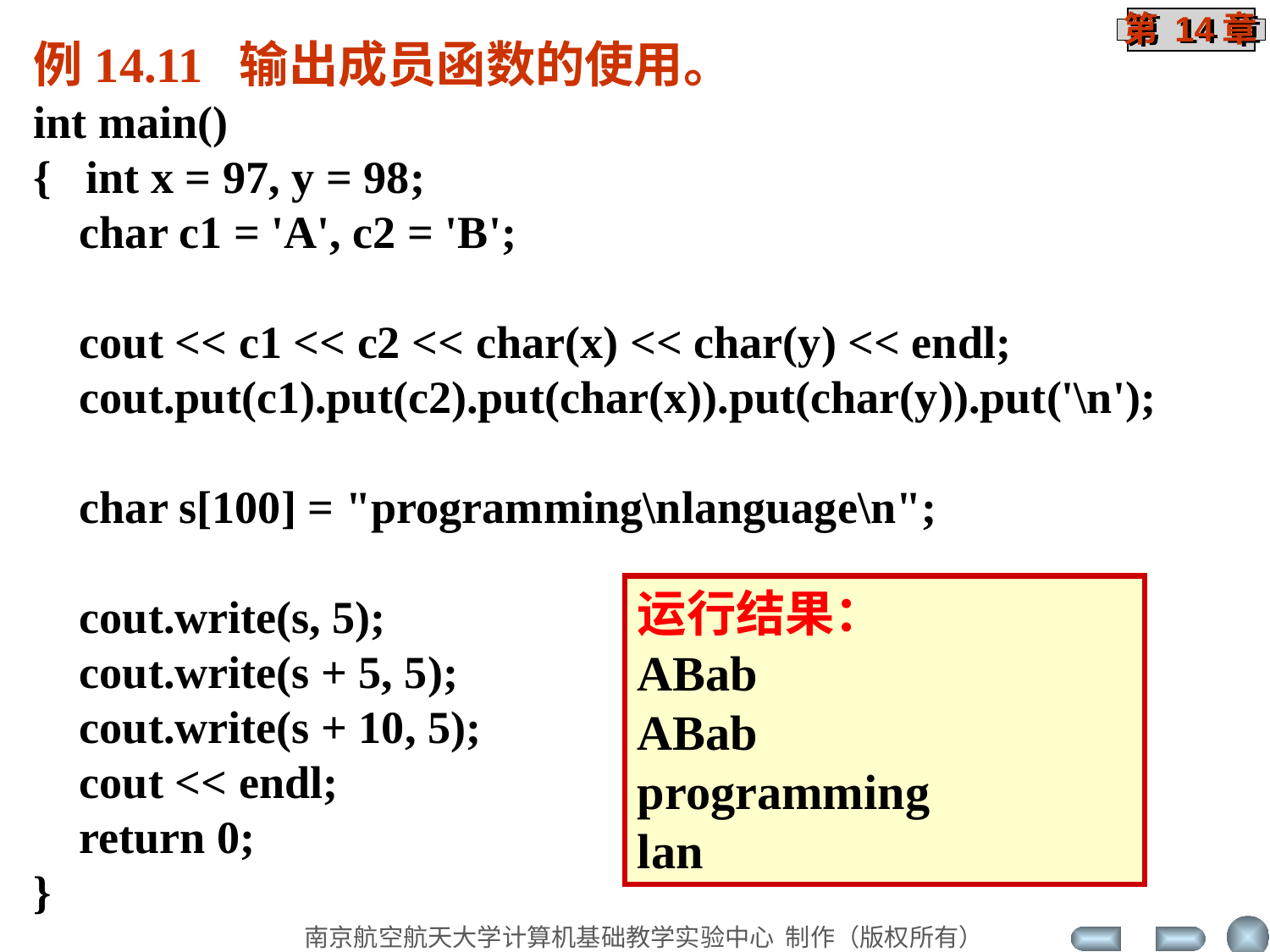

例14.11  输出成员函数的使用。
int main()
{   int x = 97, y = 98;
    char c1 = 'A', c2 = 'B';

    cout << c1 << c2 << char(x) << char(y) << endl;
    cout.put(c1).put(c2).put(char(x)).put(char(y)).put('\n');

    char s[100] = "programming\nlanguage\n";

    cout.write(s, 5);
    cout.write(s + 5, 5);
    cout.write(s + 10, 5);
    cout << endl;
    return 0;
}
运行结果：
ABab
ABab
programming
lan